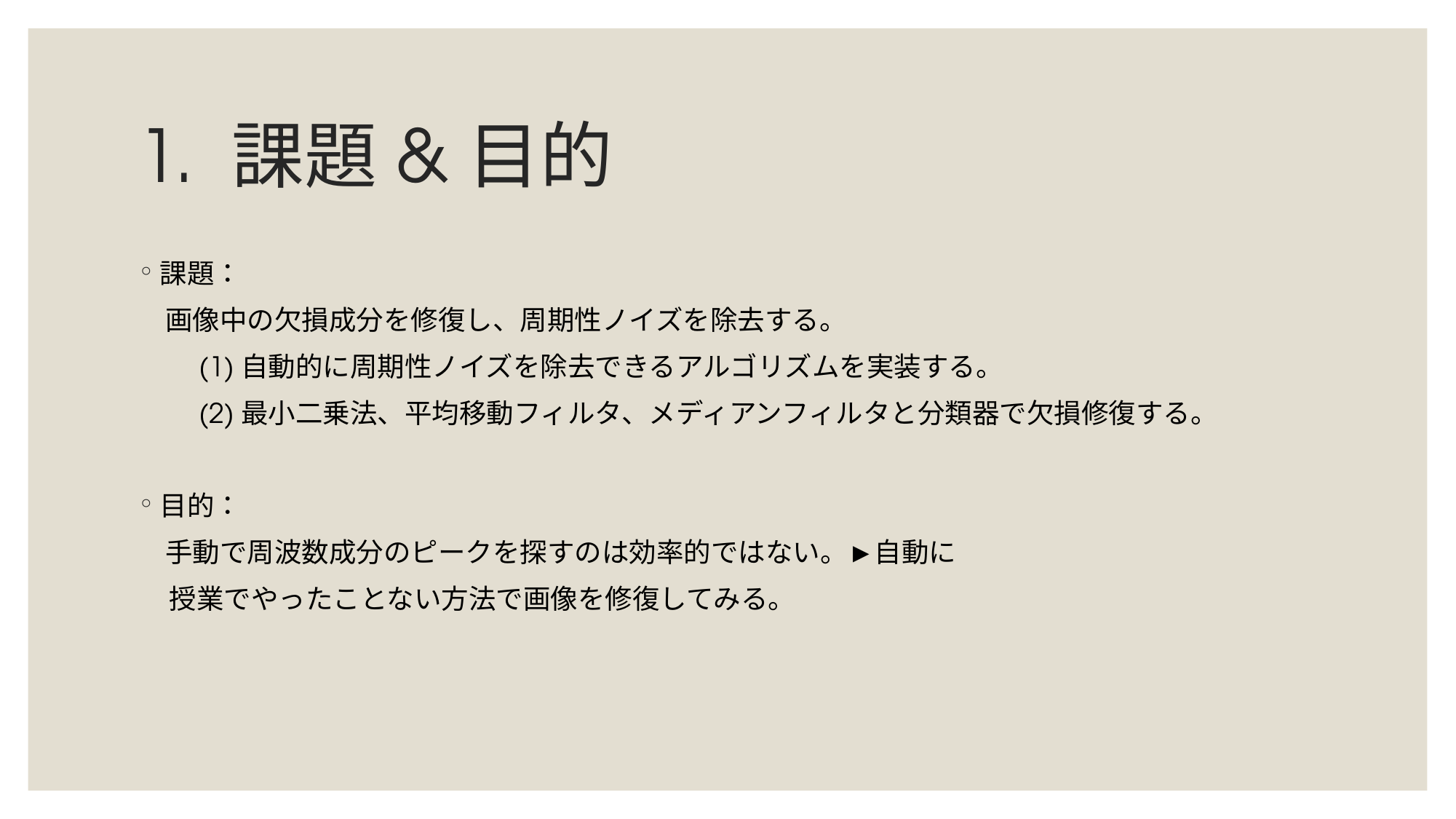

# 1. 課題&目的
課題：
　画像中の欠損成分を修復し、周期性ノイズを除去する。
　　(1)自動的に周期性ノイズを除去できるアルゴリズムを実装する。
　　(2)最小二乗法、平均移動フィルタ、メディアンフィルタと分類器で欠損修復する。

目的：
　手動で周波数成分のピークを探すのは効率的ではない。►自動に
    授業でやったことない方法で画像を修復してみる。